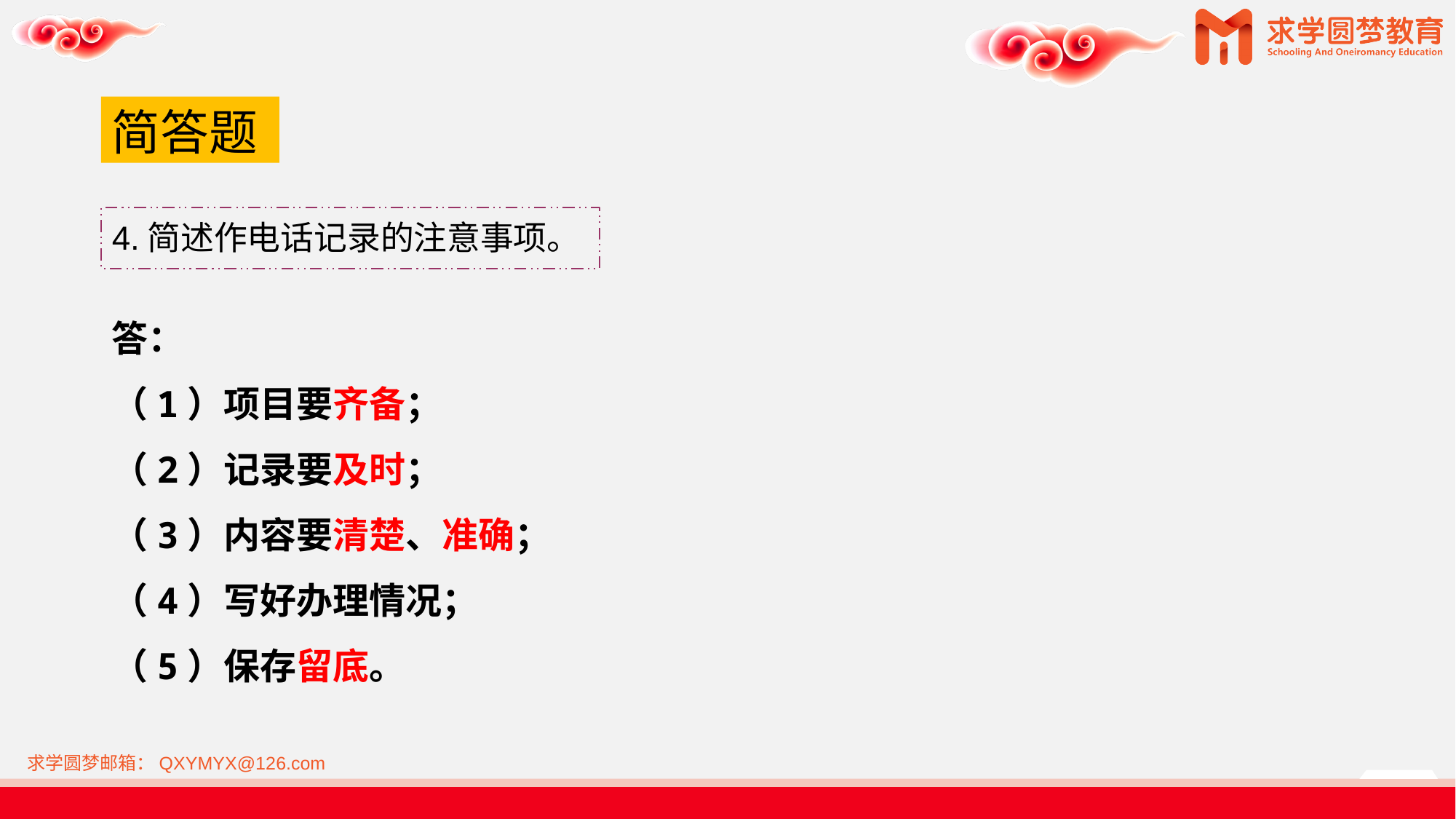

# 简答题
4.简述作电话记录的注意事项。
答：
（1）项目要齐备；
（2）记录要及时；
（3）内容要清楚、准确；
（4）写好办理情况；
（5）保存留底。